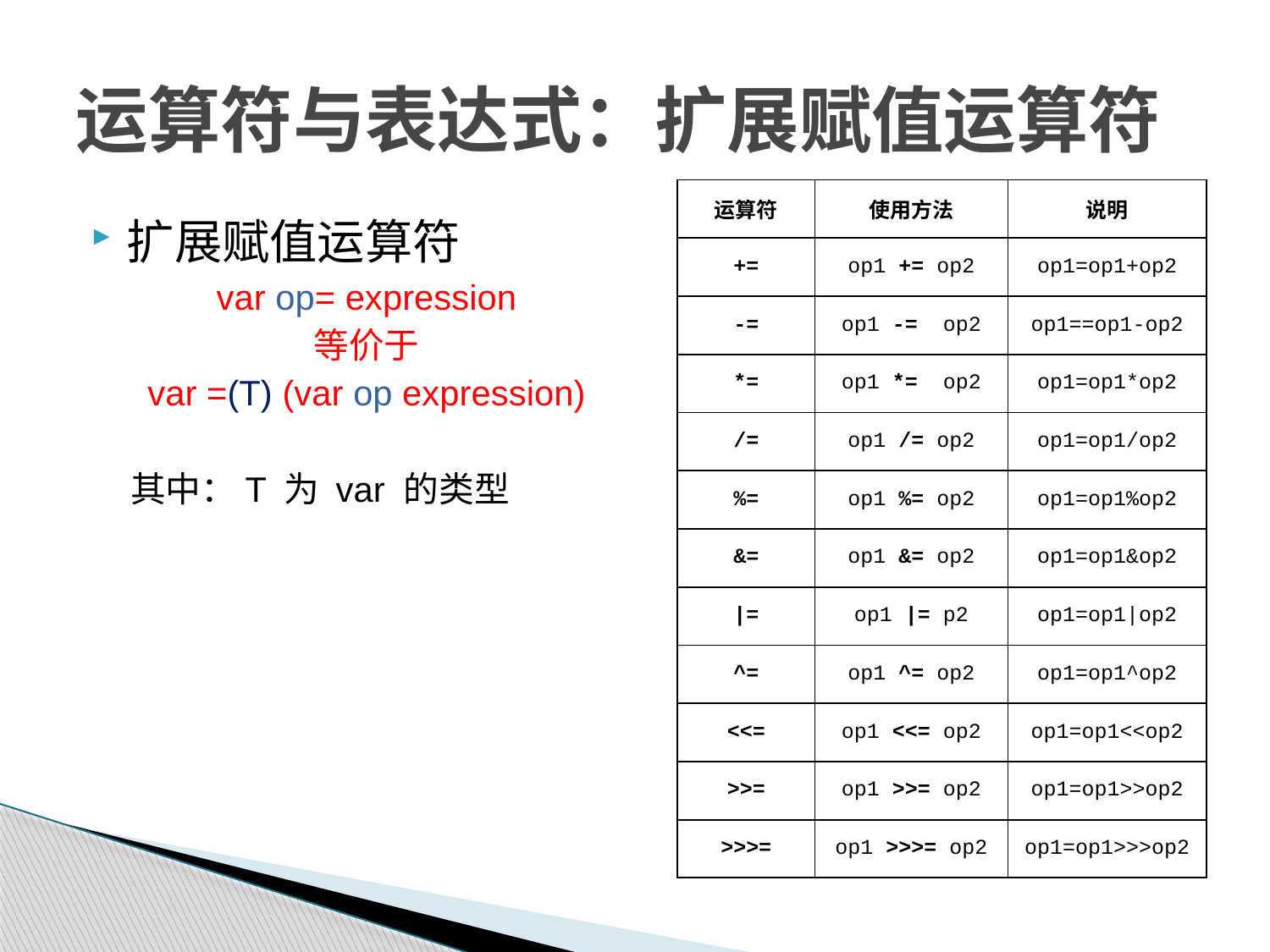

# 运算符与表达式：扩展赋值运算符
| 运算符 | 使用方法 | 说明 |
| --- | --- | --- |
| += | op1 += op2 | op1=op1+op2 |
| -= | op1 -= op2 | op1==op1-op2 |
| \*= | op1 \*= op2 | op1=op1\*op2 |
| /= | op1 /= op2 | op1=op1/op2 |
| %= | op1 %= op2 | op1=op1%op2 |
| &= | op1 &= op2 | op1=op1&op2 |
| |= | op1 |= p2 | op1=op1|op2 |
| ^= | op1 ^= op2 | op1=op1^op2 |
| <<= | op1 <<= op2 | op1=op1<<op2 |
| >>= | op1 >>= op2 | op1=op1>>op2 |
| >>>= | op1 >>>= op2 | op1=op1>>>op2 |
扩展赋值运算符
var op= expression
等价于
var =(T) (var op expression)

其中：T 为 var 的类型